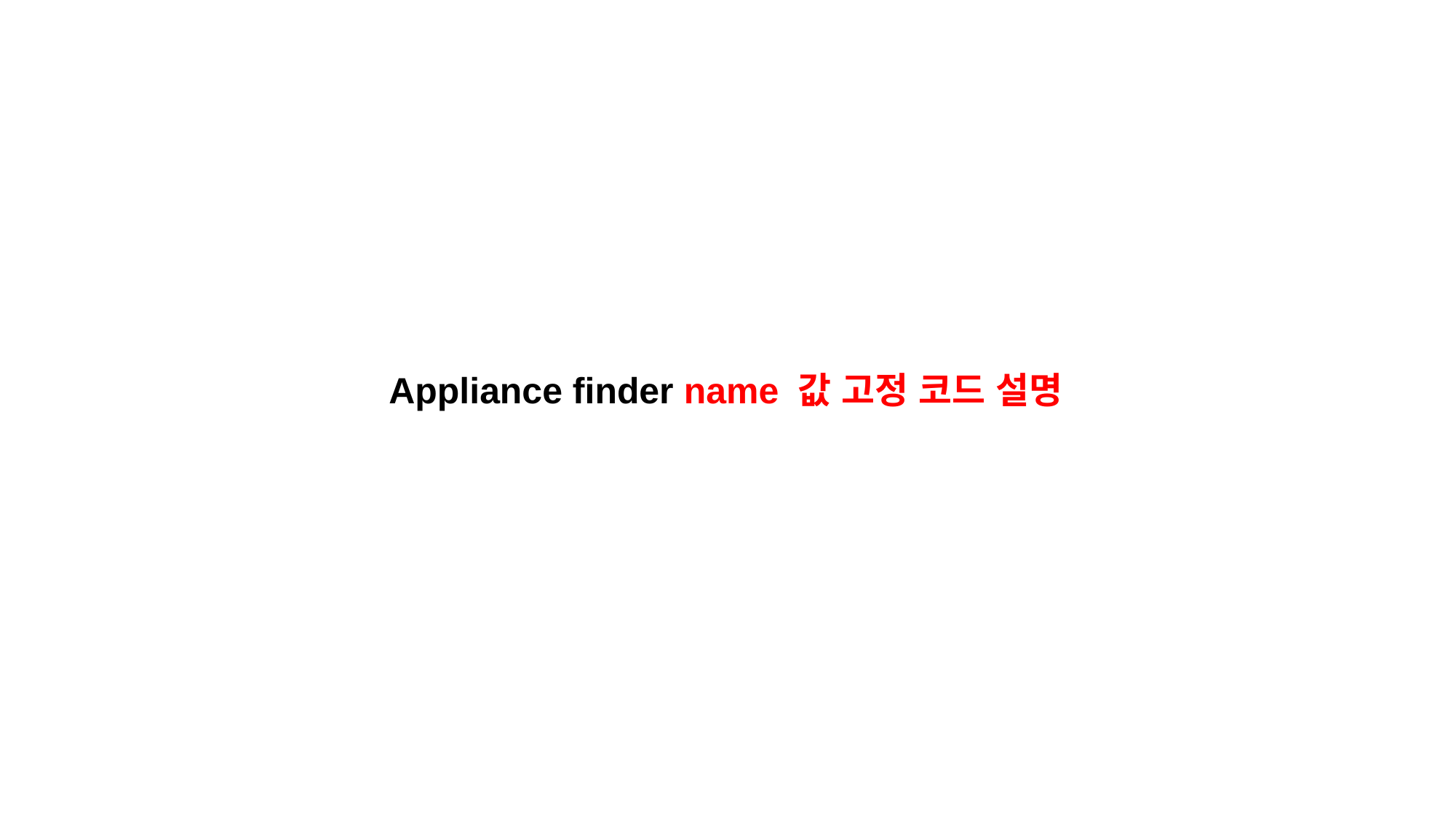

Appliance finder name 값 고정 코드 설명